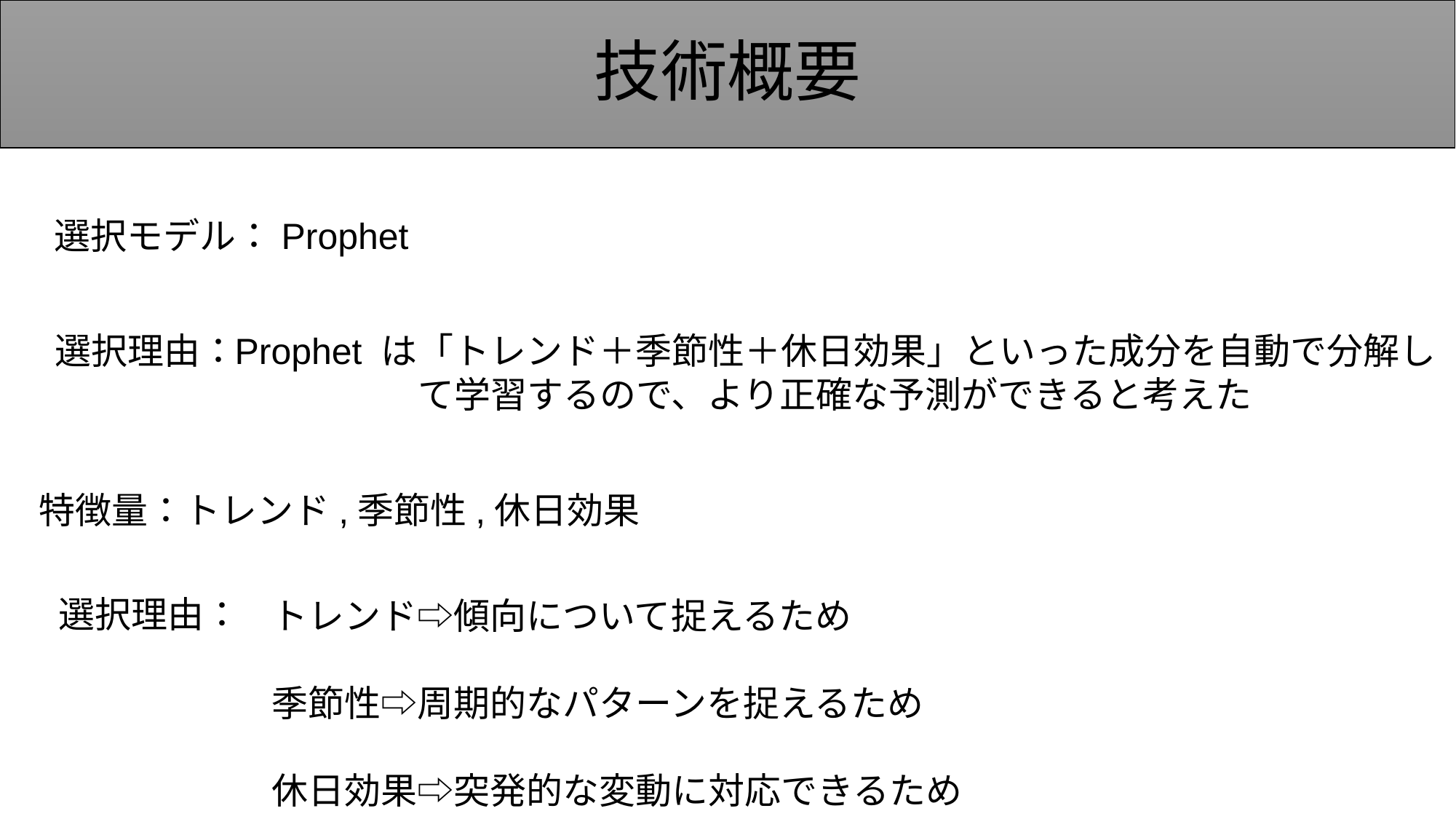

# 技術概要
選択モデル：Prophet
選択理由：
Prophet は「トレンド＋季節性＋休日効果」といった成分を自動で分解して学習するので、より正確な予測ができると考えた
特徴量：トレンド,季節性,休日効果
選択理由：
トレンド⇨傾向について捉えるため

季節性⇨周期的なパターンを捉えるため

休日効果⇨突発的な変動に対応できるため